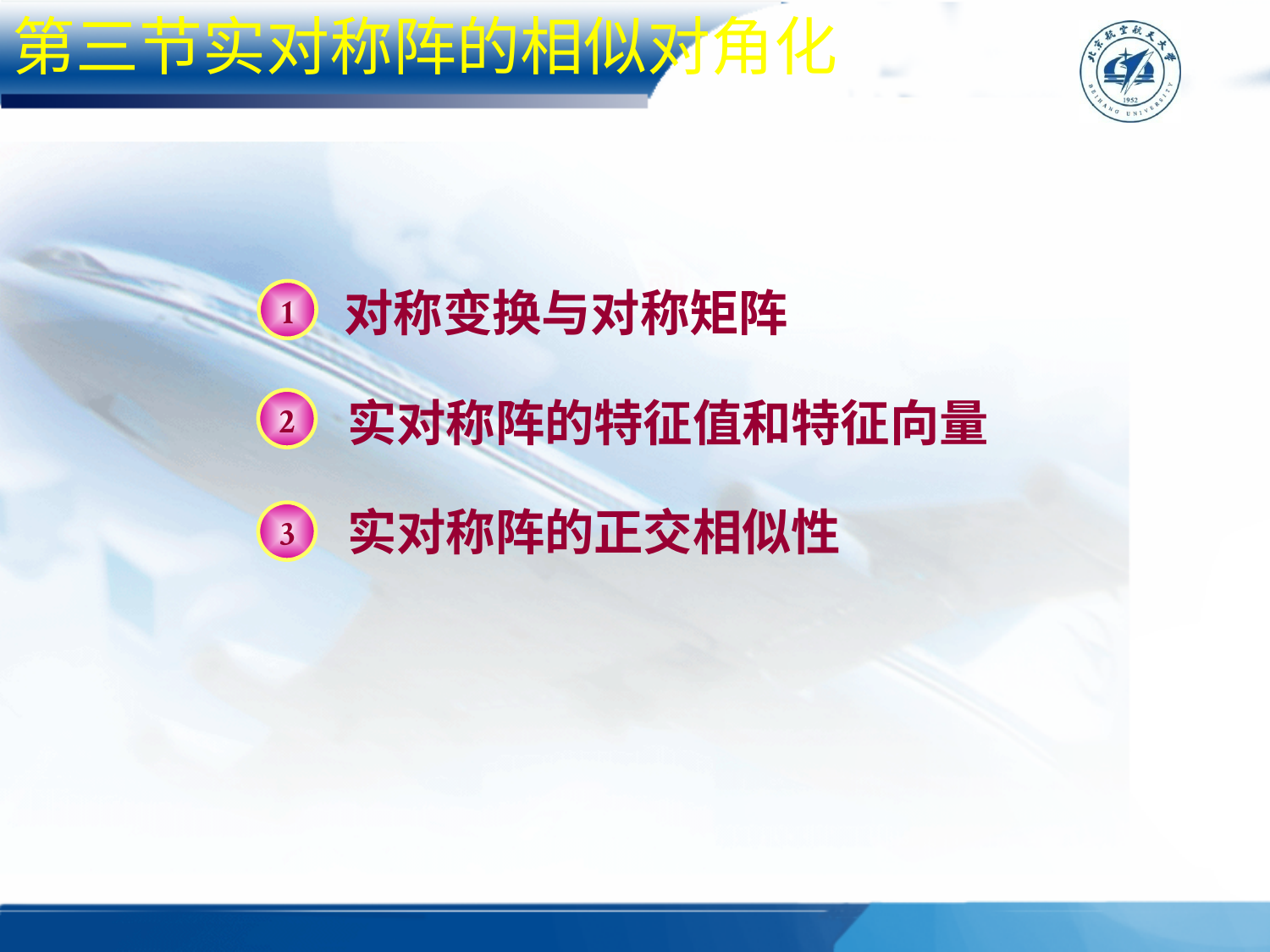

第三节实对称阵的相似对角化
对称变换与对称矩阵
1
实对称阵的特征值和特征向量
2
实对称阵的正交相似性
3